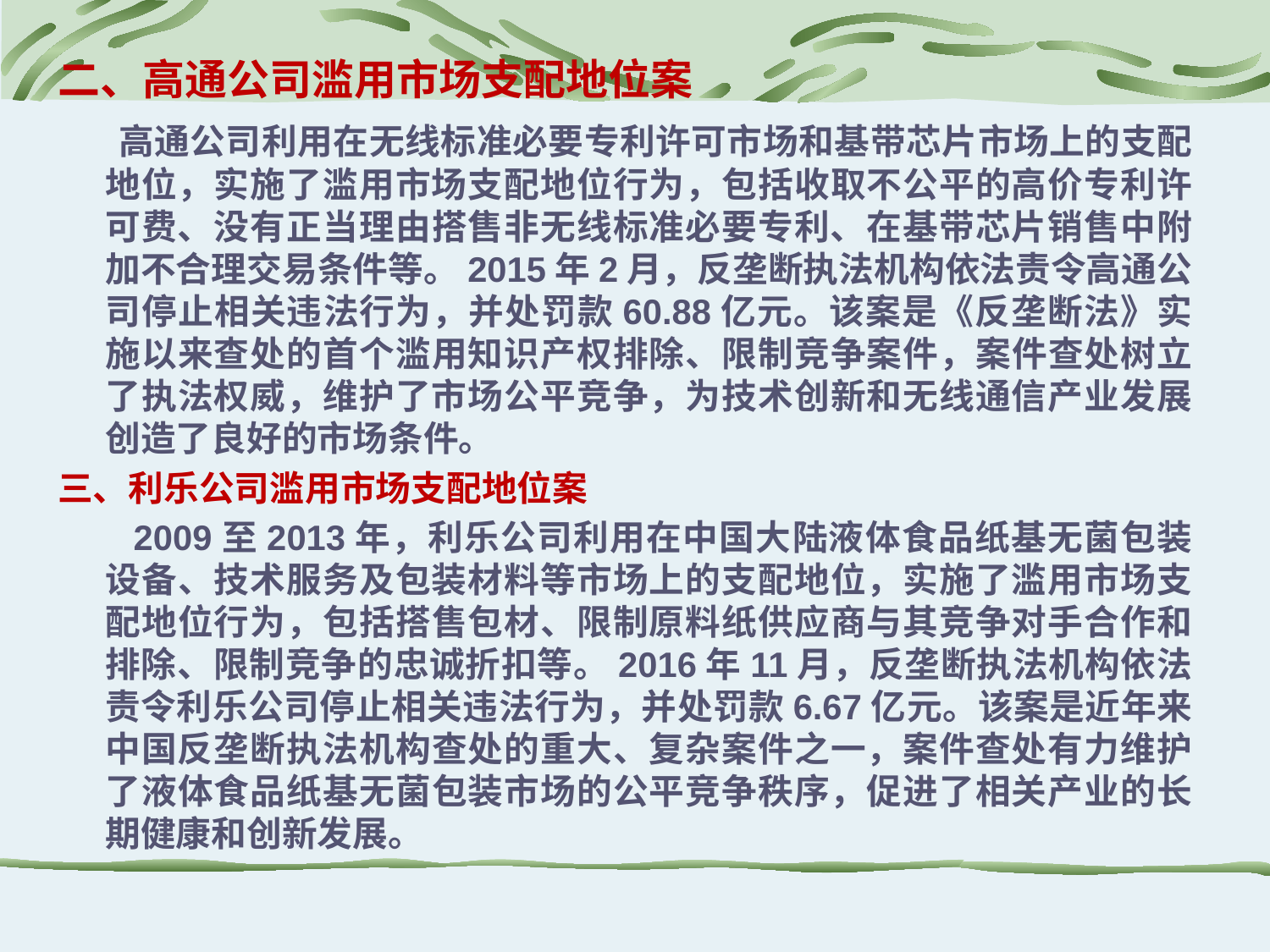

二、高通公司滥用市场支配地位案
     高通公司利用在无线标准必要专利许可市场和基带芯片市场上的支配地位，实施了滥用市场支配地位行为，包括收取不公平的高价专利许可费、没有正当理由搭售非无线标准必要专利、在基带芯片销售中附加不合理交易条件等。2015年2月，反垄断执法机构依法责令高通公司停止相关违法行为，并处罚款60.88亿元。该案是《反垄断法》实施以来查处的首个滥用知识产权排除、限制竞争案件，案件查处树立了执法权威，维护了市场公平竞争，为技术创新和无线通信产业发展创造了良好的市场条件。
三、利乐公司滥用市场支配地位案
       2009至2013年，利乐公司利用在中国大陆液体食品纸基无菌包装设备、技术服务及包装材料等市场上的支配地位，实施了滥用市场支配地位行为，包括搭售包材、限制原料纸供应商与其竞争对手合作和排除、限制竞争的忠诚折扣等。2016年11月，反垄断执法机构依法责令利乐公司停止相关违法行为，并处罚款6.67亿元。该案是近年来中国反垄断执法机构查处的重大、复杂案件之一，案件查处有力维护了液体食品纸基无菌包装市场的公平竞争秩序，促进了相关产业的长期健康和创新发展。
#